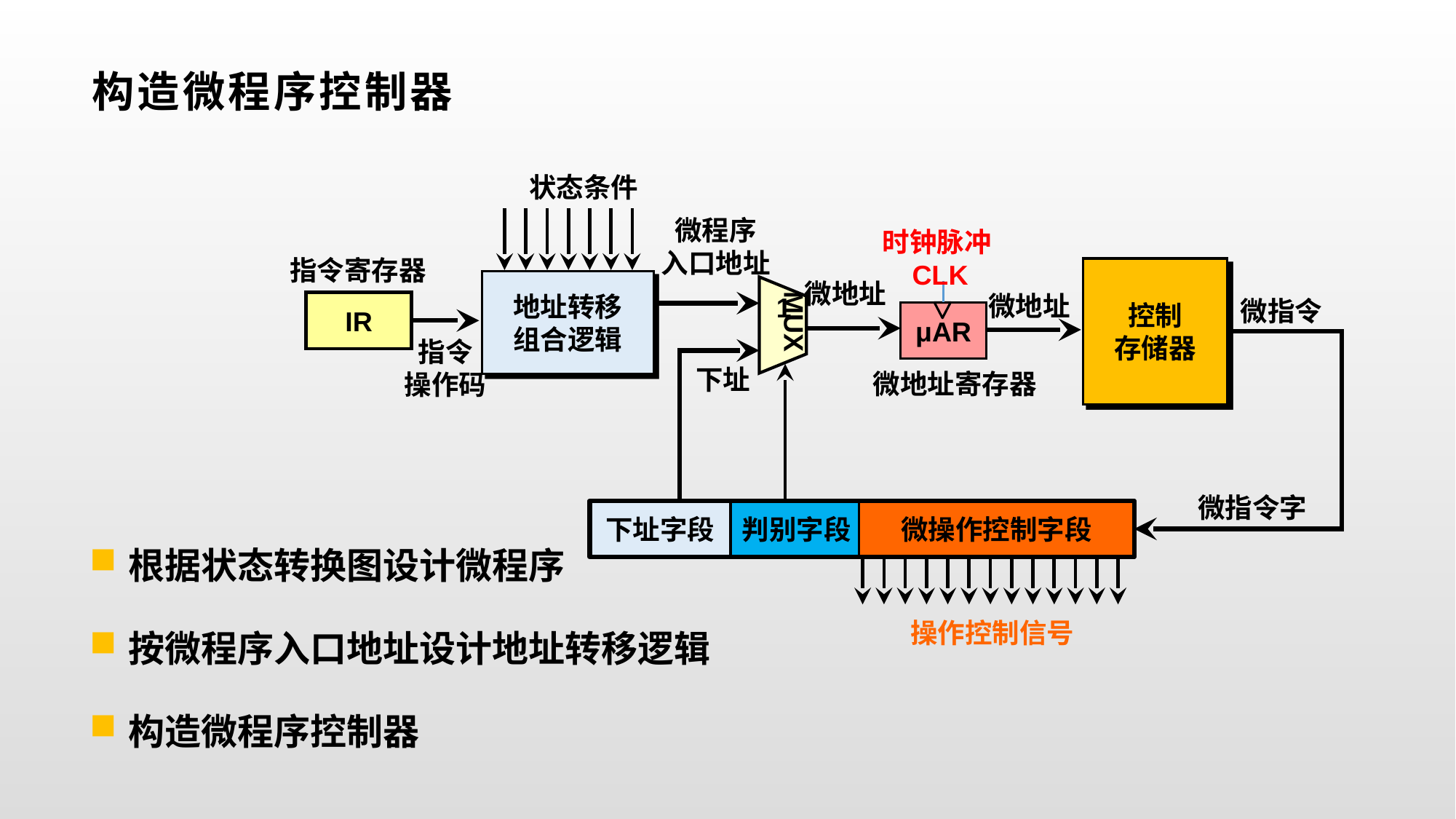

# 构造微程序控制器
状态条件
微程序
入口地址
时钟脉冲CLK
指令寄存器
控制
存储器
地址转移
组合逻辑
微地址
1

MUX
微地址
微指令
IR
μAR

指令
操作码
下址
微地址寄存器
微指令字
下址字段

判别字段
微操作控制字段
操作控制信号
根据状态转换图设计微程序
按微程序入口地址设计地址转移逻辑
构造微程序控制器